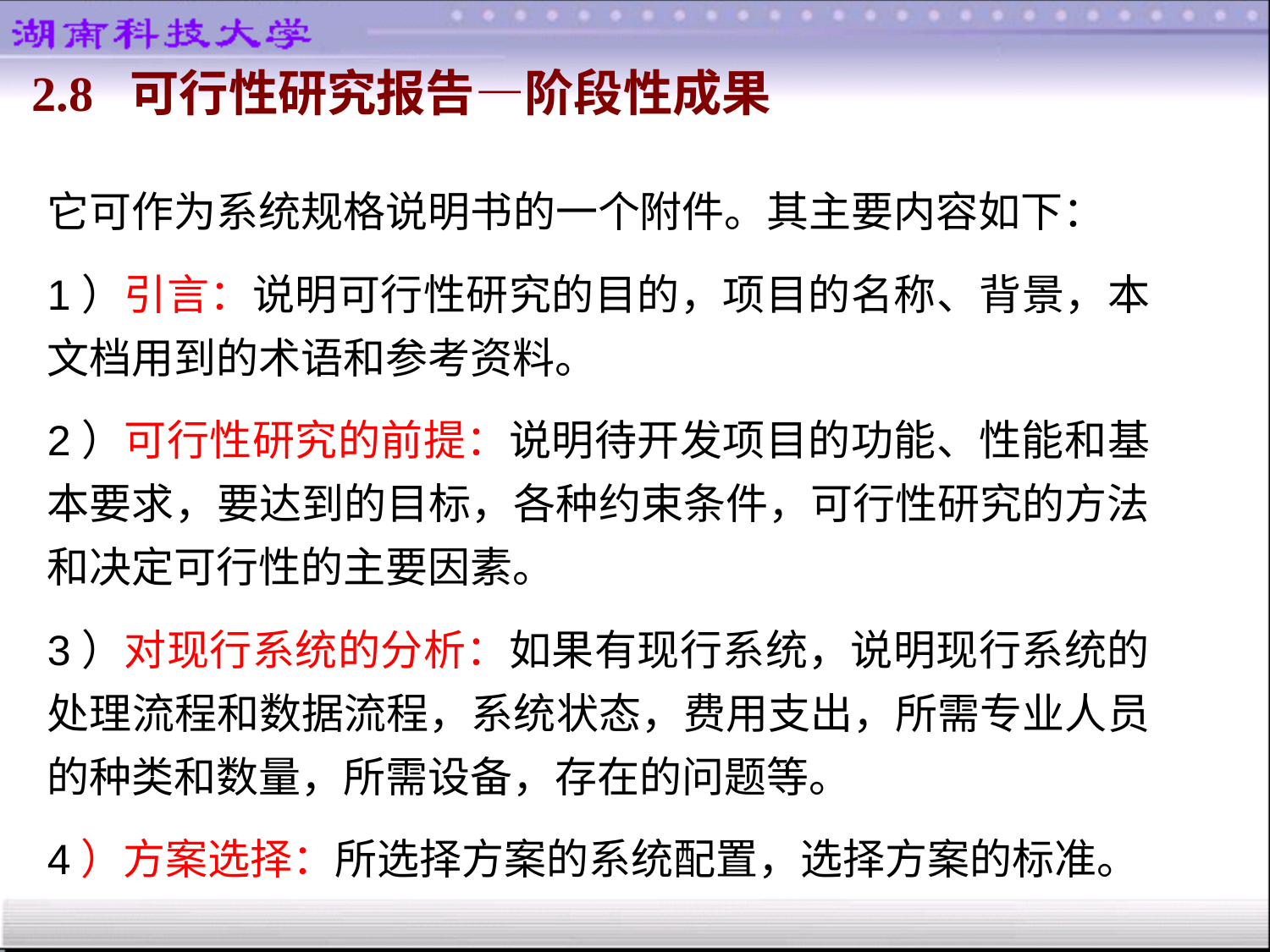

2.8  可行性研究报告—阶段性成果
它可作为系统规格说明书的一个附件。其主要内容如下：
1）引言：说明可行性研究的目的，项目的名称、背景，本文档用到的术语和参考资料。
2）可行性研究的前提：说明待开发项目的功能、性能和基本要求，要达到的目标，各种约束条件，可行性研究的方法和决定可行性的主要因素。
3）对现行系统的分析：如果有现行系统，说明现行系统的处理流程和数据流程，系统状态，费用支出，所需专业人员的种类和数量，所需设备，存在的问题等。
4）方案选择：所选择方案的系统配置，选择方案的标准。